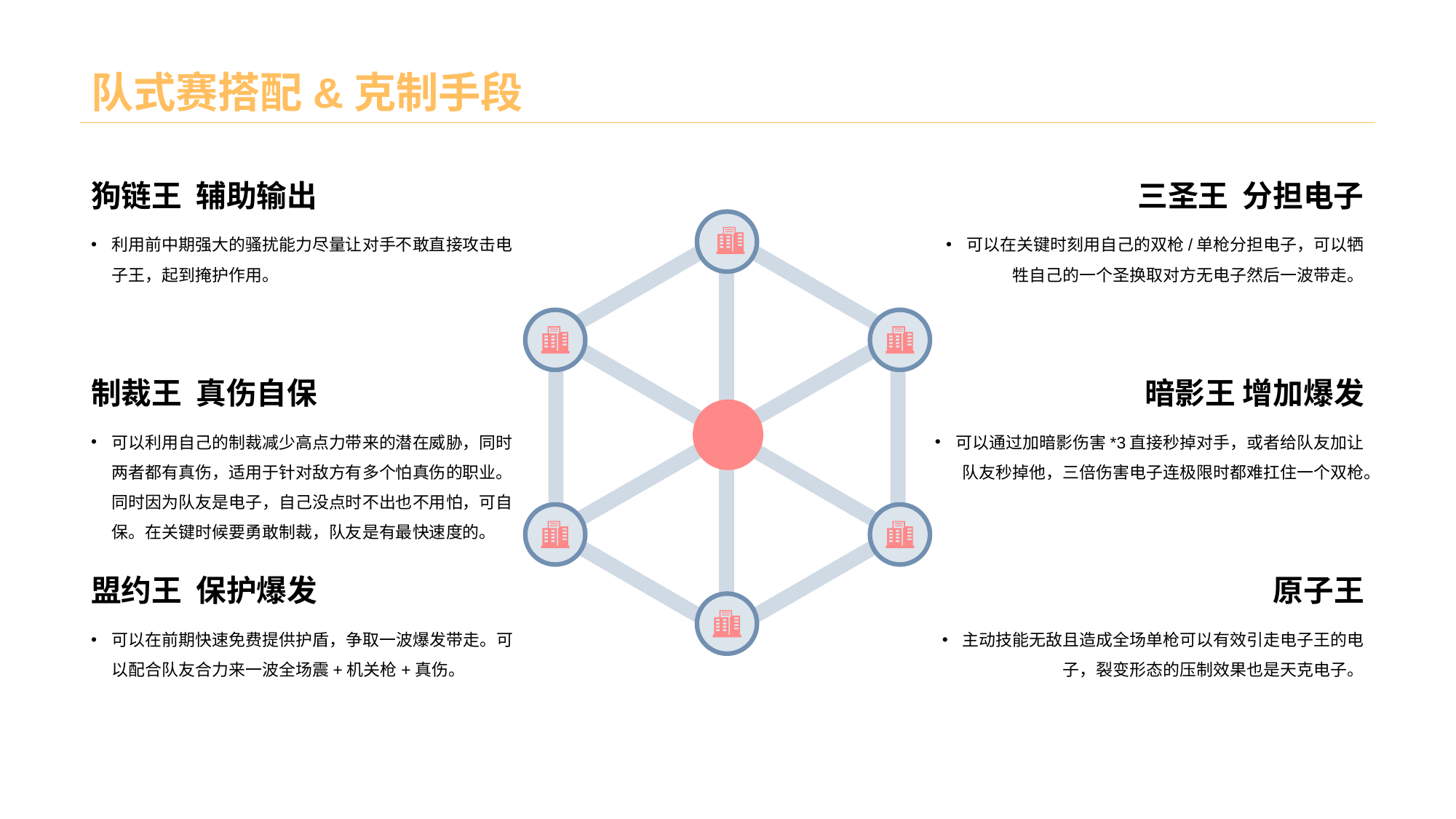

# 队式赛搭配&克制手段
狗链王  辅助输出
三圣王  分担电子

利用前中期强大的骚扰能力尽量让对手不敢直接攻击电子王，起到掩护作用。
可以在关键时刻用自己的双枪/单枪分担电子，可以牺牲自己的一个圣换取对方无电子然后一波带走。

制裁王  真伤自保
暗影王 增加爆发

可以利用自己的制裁减少高点力带来的潜在威胁，同时两者都有真伤，适用于针对敌方有多个怕真伤的职业。同时因为队友是电子，自己没点时不出也不用怕，可自保。在关键时候要勇敢制裁，队友是有最快速度的。
可以通过加暗影伤害*3直接秒掉对手，或者给队友加让队友秒掉他，三倍伤害电子连极限时都难扛住一个双枪。

盟约王  保护爆发
原子王

可以在前期快速免费提供护盾，争取一波爆发带走。可以配合队友合力来一波全场震+机关枪+真伤。
主动技能无敌且造成全场单枪可以有效引走电子王的电子，裂变形态的压制效果也是天克电子。